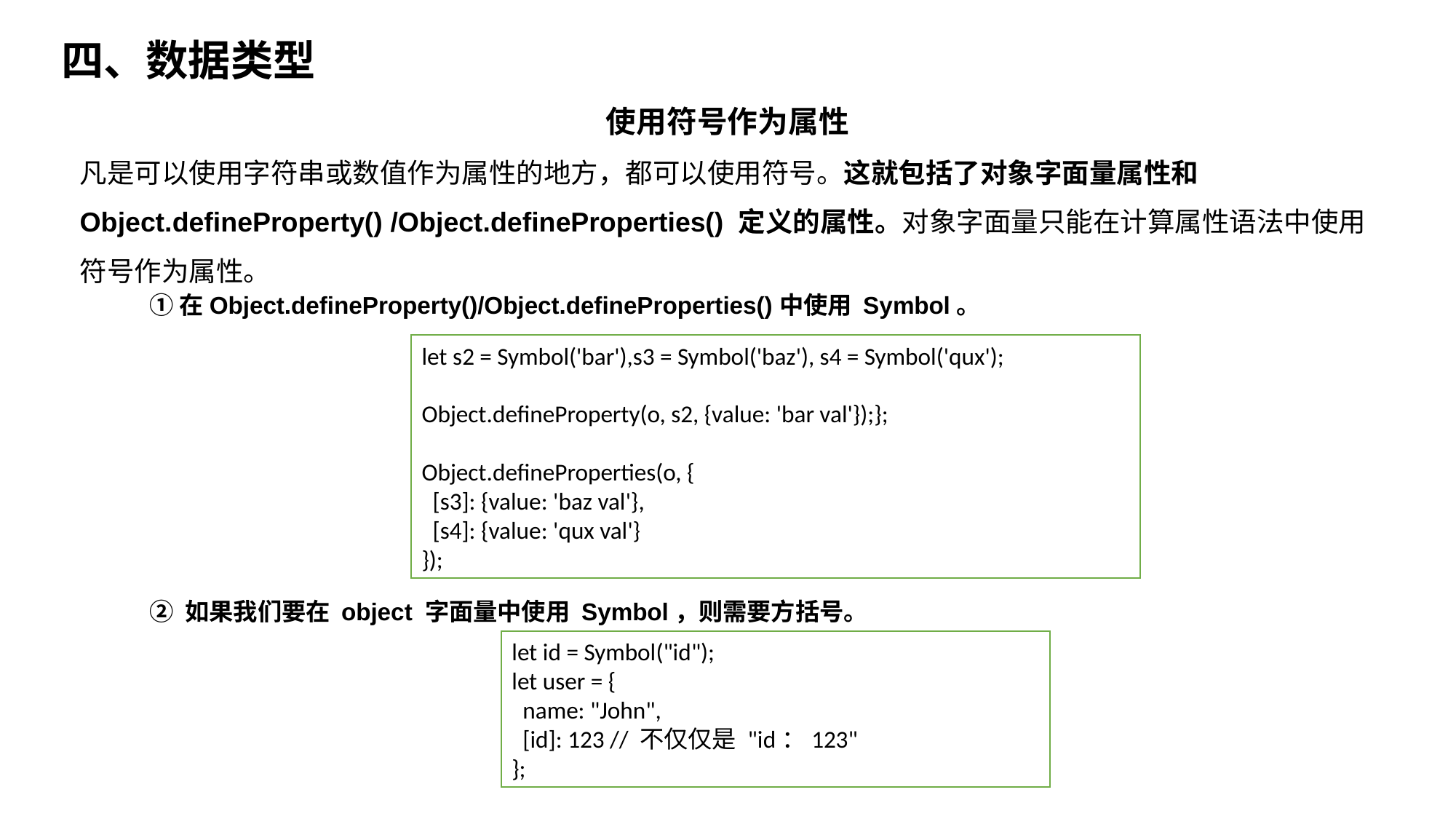

四、数据类型
使用符号作为属性
凡是可以使用字符串或数值作为属性的地方，都可以使用符号。这就包括了对象字面量属性和Object.defineProperty() /Object.defineProperties() 定义的属性。对象字面量只能在计算属性语法中使用符号作为属性。
①在Object.defineProperty()/Object.defineProperties()中使用 Symbol。
let s2 = Symbol('bar'),s3 = Symbol('baz'), s4 = Symbol('qux');

Object.defineProperty(o, s2, {value: 'bar val'});};

Object.defineProperties(o, {
  [s3]: {value: 'baz val'},
  [s4]: {value: 'qux val'}
});
② 如果我们要在 object 字面量中使用 Symbol，则需要方括号。
let id = Symbol("id");
let user = {
  name: "John",
  [id]: 123 // 不仅仅是 "id：123"
};